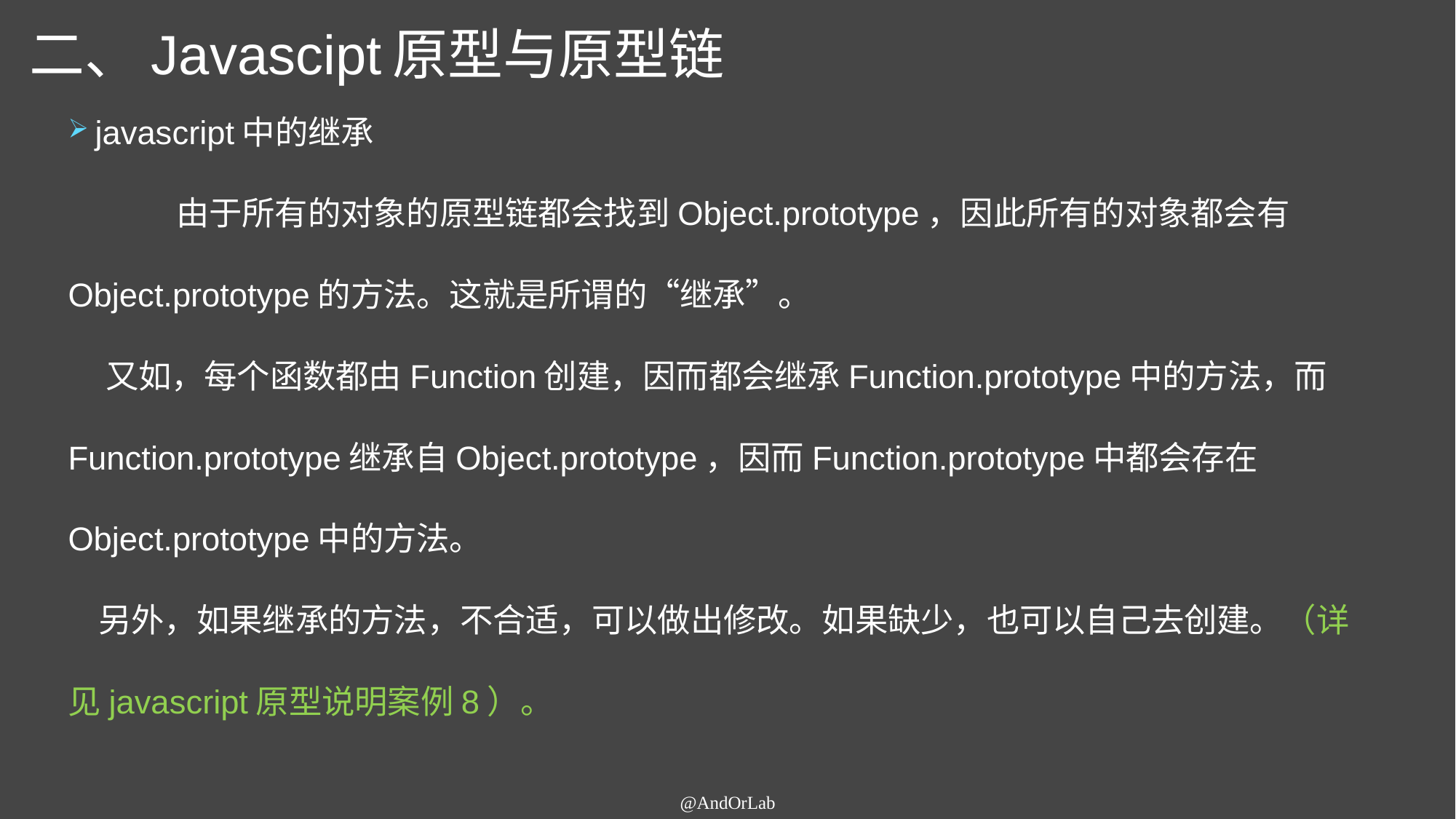

# 二、Javascipt原型与原型链
javascript中的继承

	由于所有的对象的原型链都会找到Object.prototype，因此所有的对象都会有

Object.prototype的方法。这就是所谓的“继承”。

    又如，每个函数都由Function创建，因而都会继承Function.prototype中的方法，而

Function.prototype继承自Object.prototype，因而Function.prototype中都会存在

Object.prototype中的方法。

   另外，如果继承的方法，不合适，可以做出修改。如果缺少，也可以自己去创建。（详

见javascript原型说明案例8）。

@AndOrLab